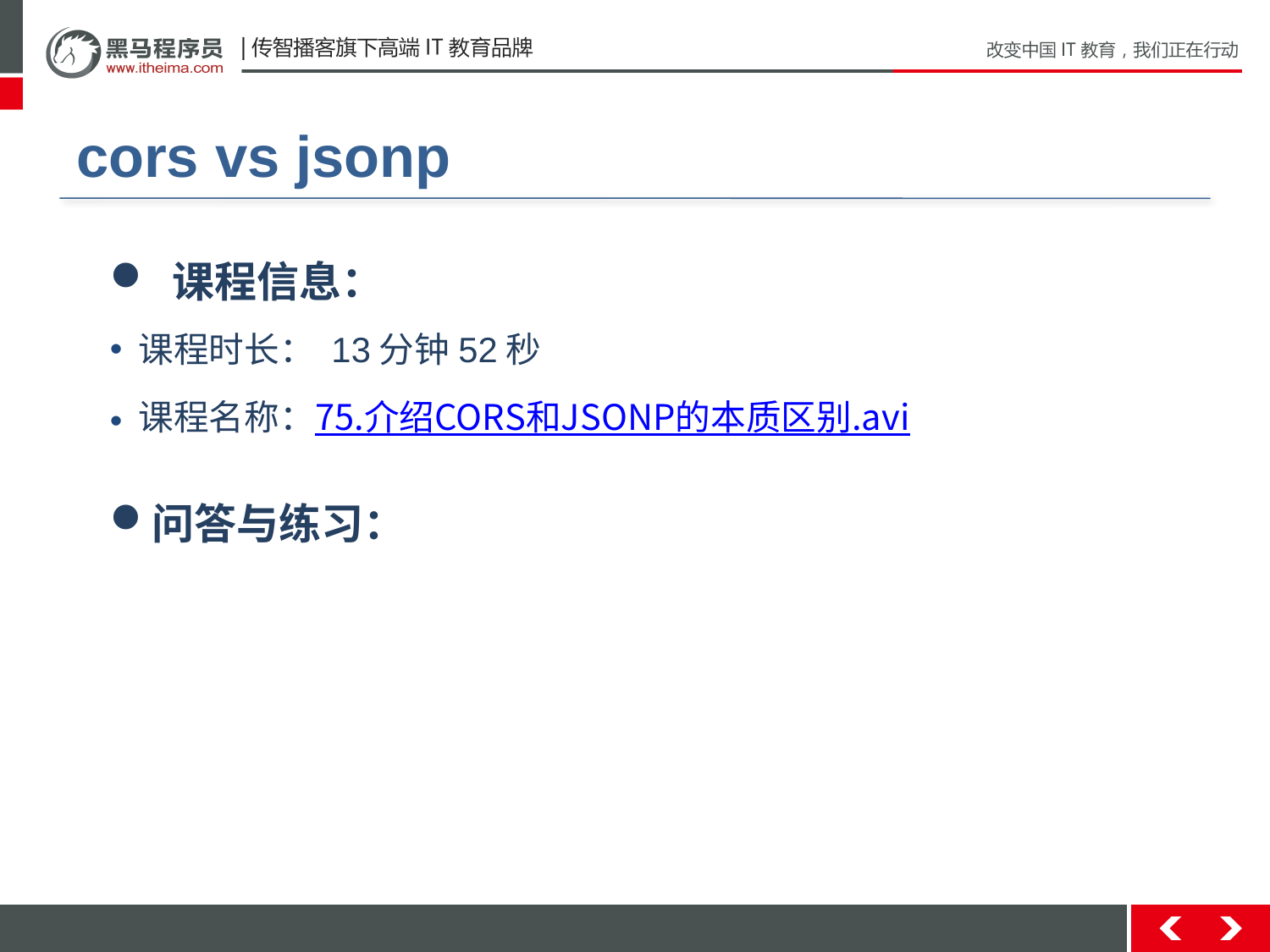

# cors vs jsonp
 课程信息：
 课程时长： 13分钟52秒
 课程名称：75.介绍CORS和JSONP的本质区别.avi
问答与练习：